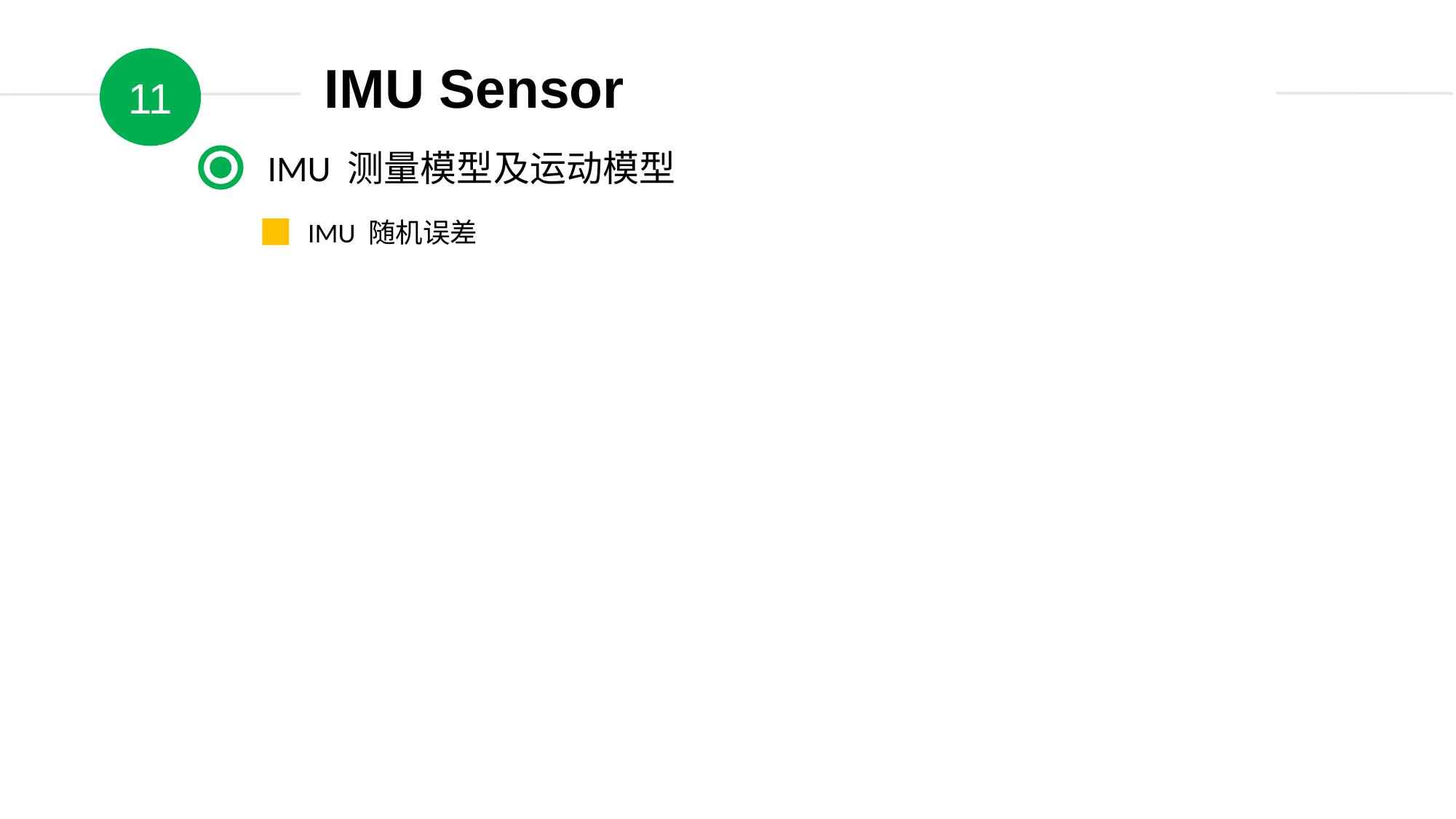

11
IMU Sensor
IMU 测量模型及运动模型

IMU 随机误差